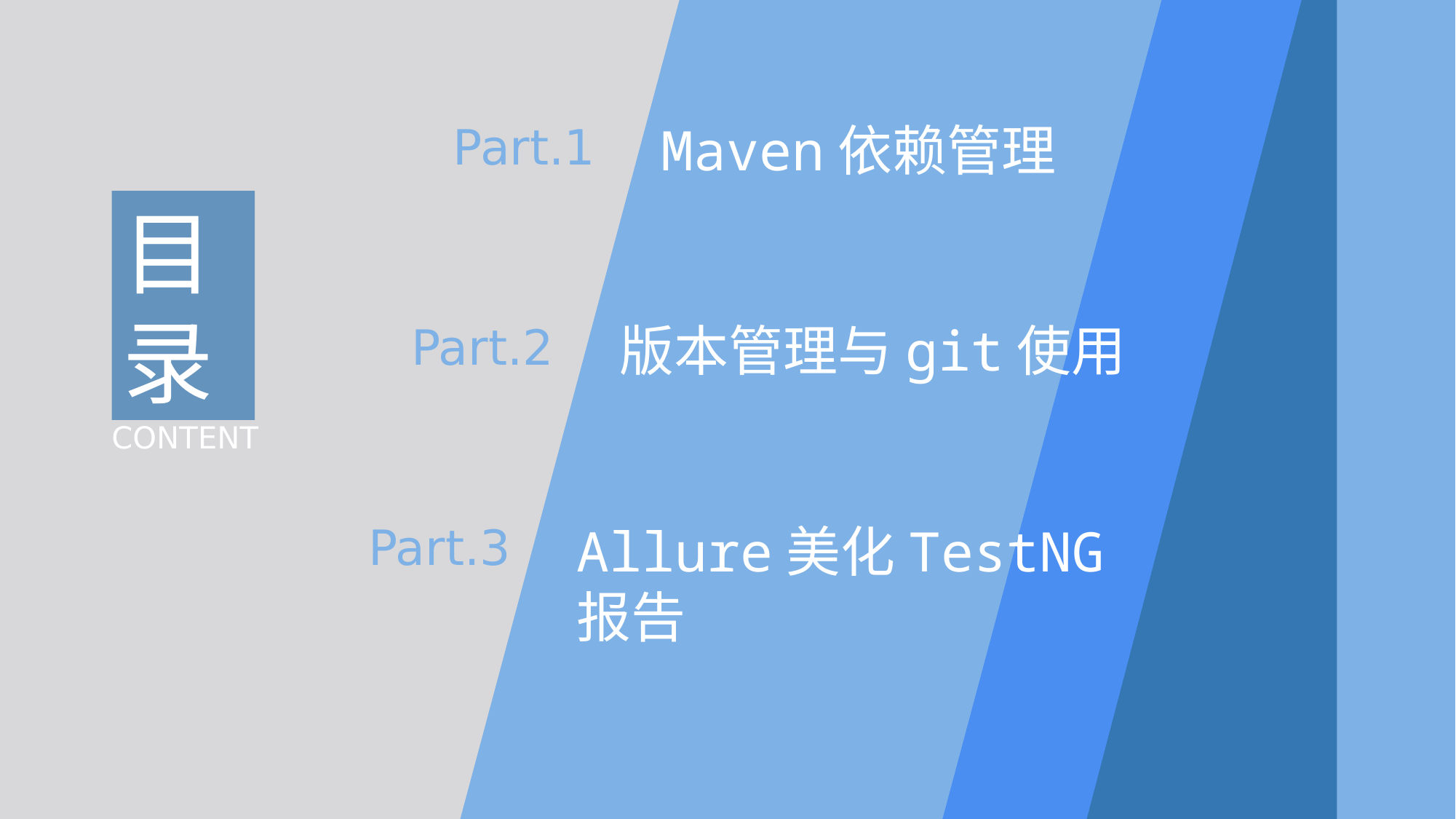

Part.1
Maven依赖管理
目
录
CONTENT
Part.2
版本管理与git使用
Part.3
Allure美化TestNG报告